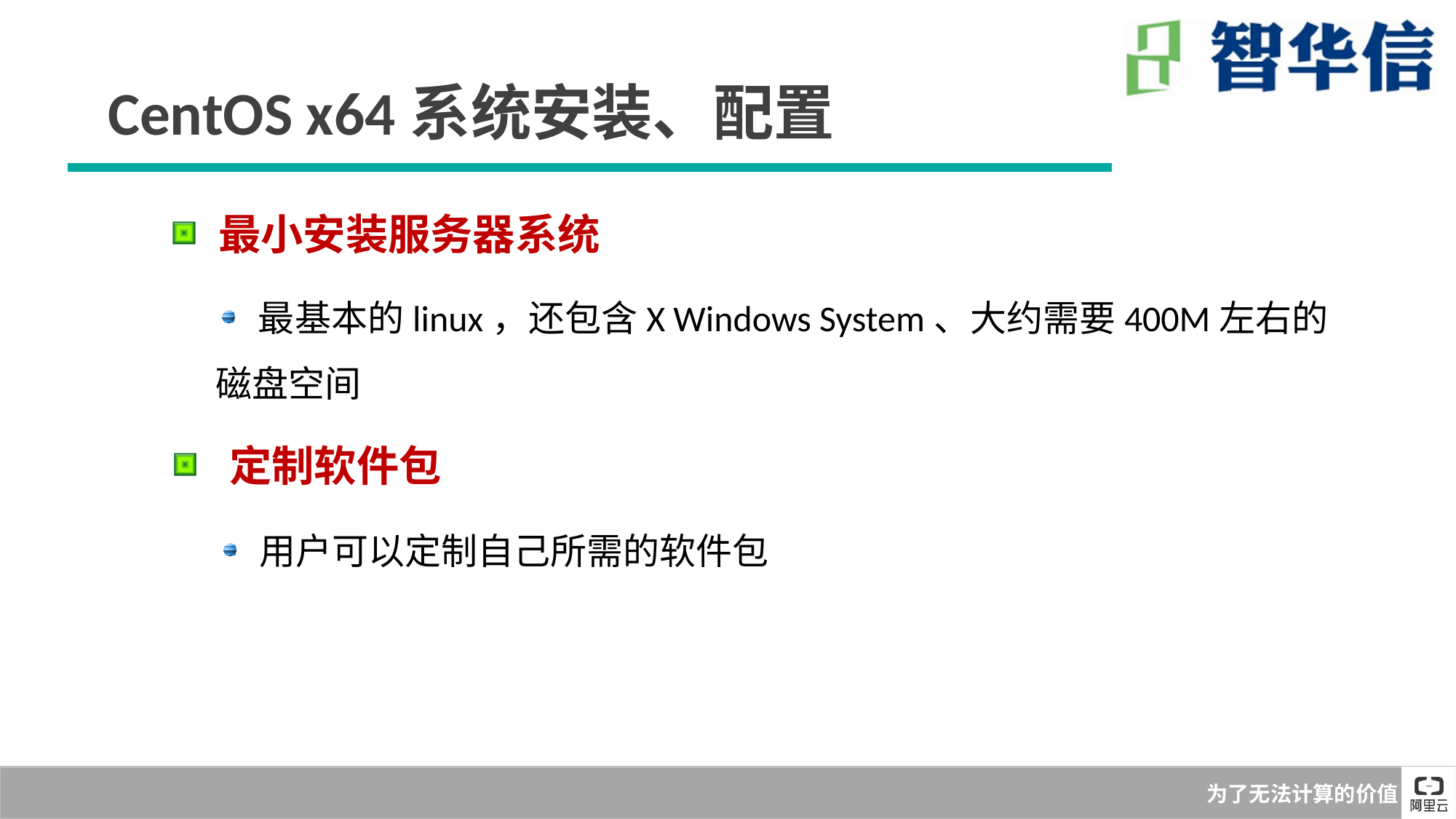

CentOS x64系统安装、配置
 最小安装服务器系统
 最基本的linux，还包含X Windows System、大约需要400M左右的磁盘空间
  定制软件包
 用户可以定制自己所需的软件包